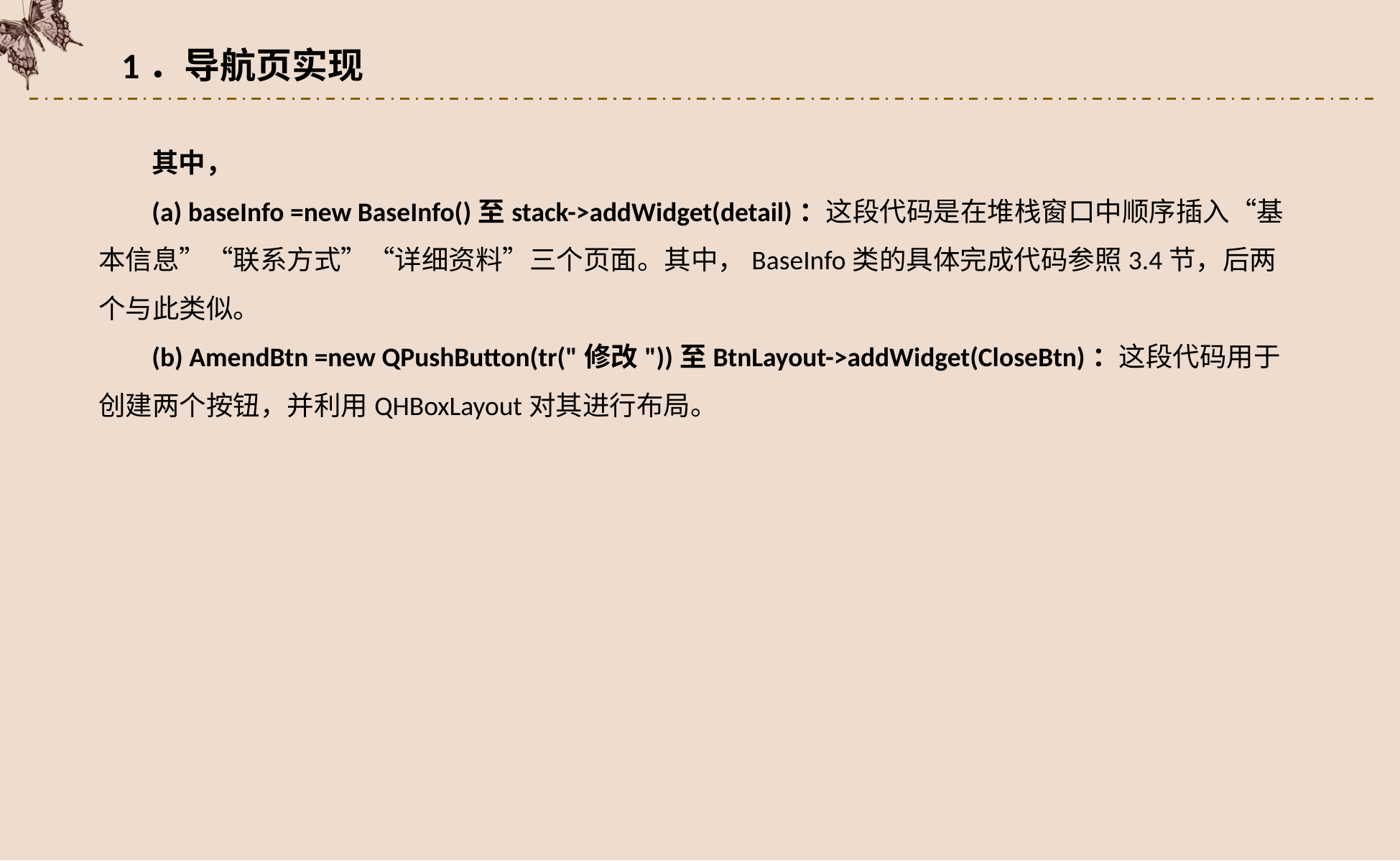

1．导航页实现
其中，
(a) baseInfo =new BaseInfo()至stack->addWidget(detail)：这段代码是在堆栈窗口中顺序插入“基本信息”“联系方式”“详细资料”三个页面。其中，BaseInfo类的具体完成代码参照3.4节，后两个与此类似。
(b) AmendBtn =new QPushButton(tr("修改"))至BtnLayout->addWidget(CloseBtn)：这段代码用于创建两个按钮，并利用QHBoxLayout对其进行布局。